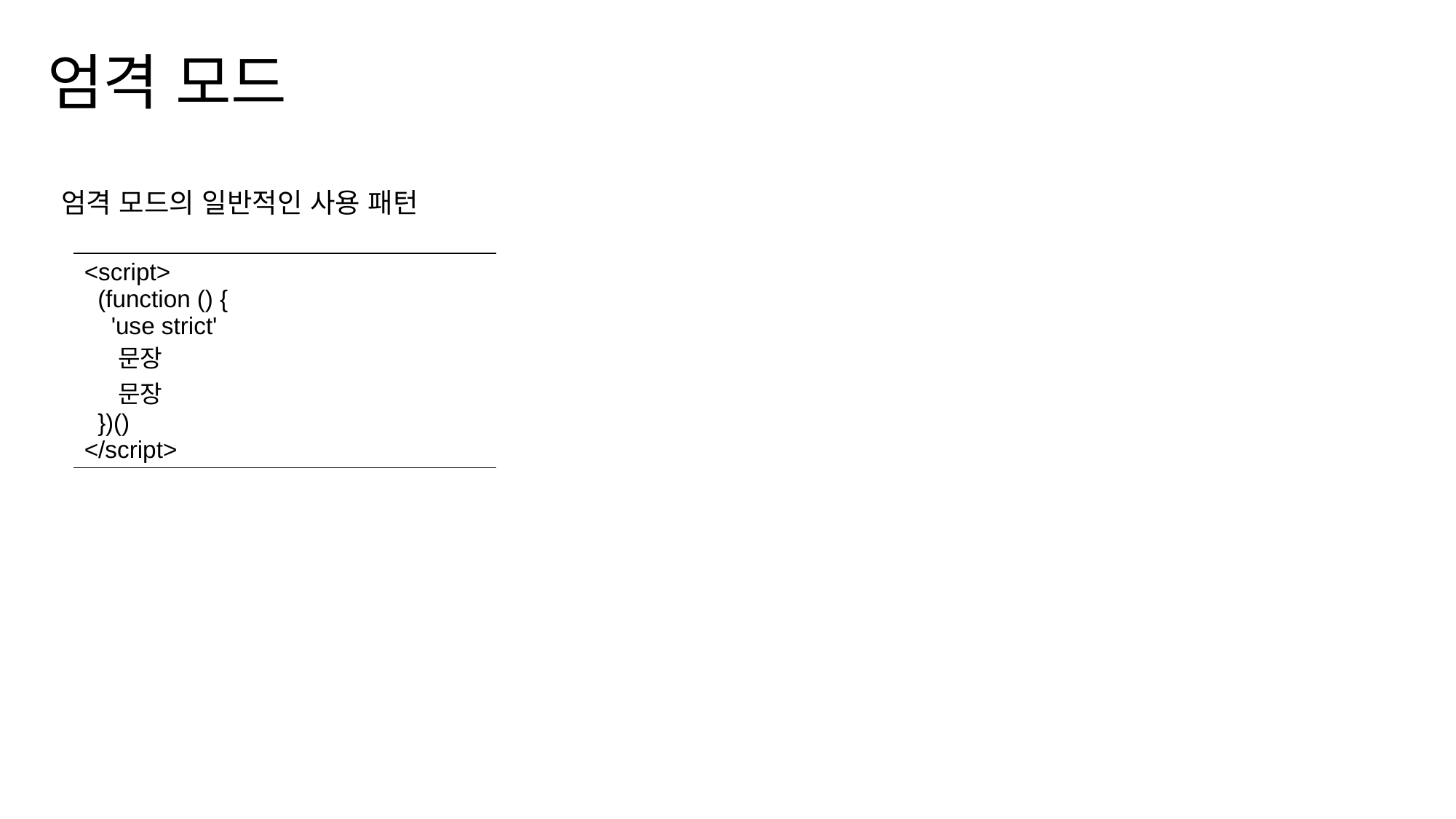

엄격 모드
엄격 모드의 일반적인 사용 패턴
| <script> (function () { 'use strict' 문장 문장 })() </script> |
| --- |